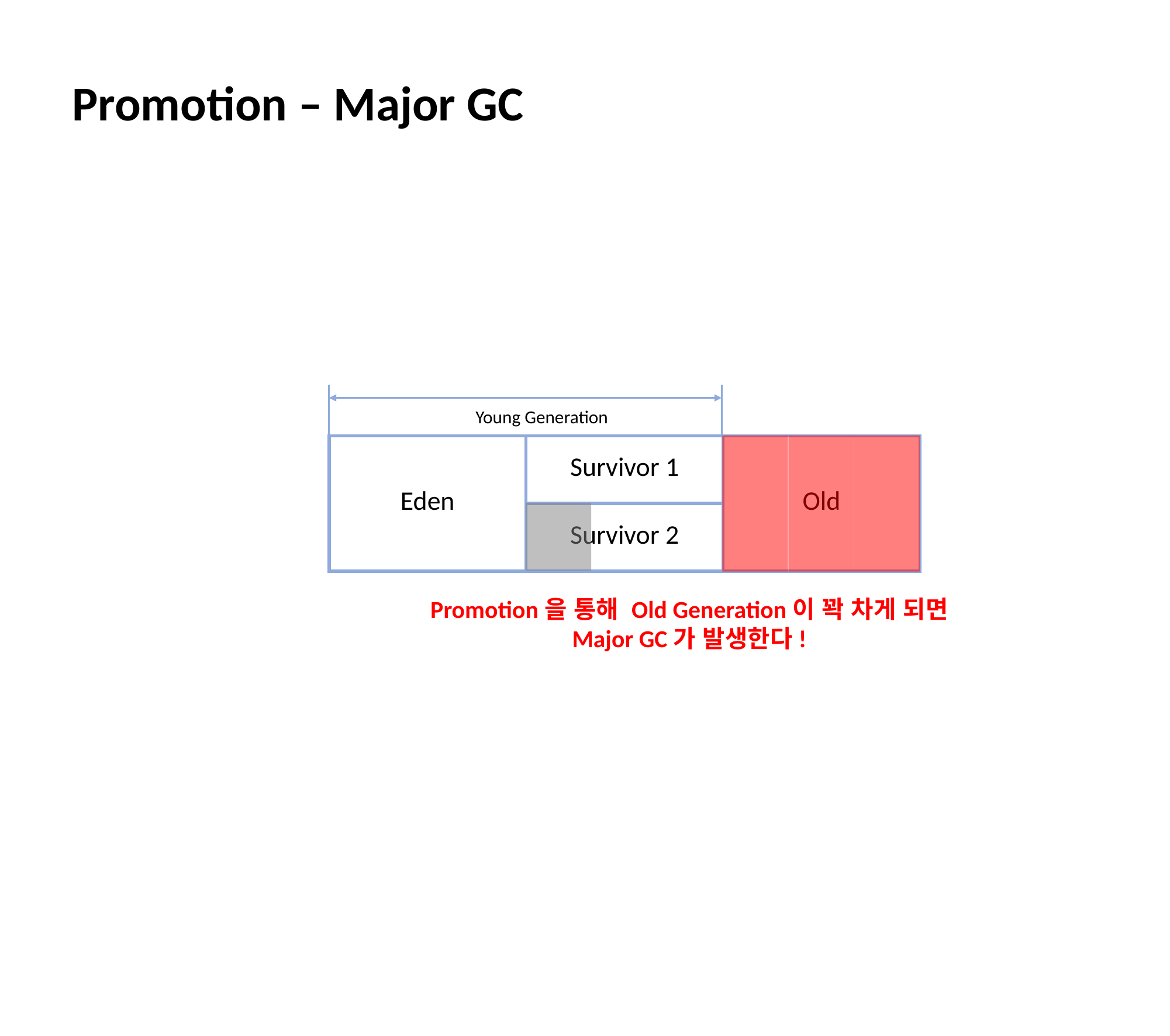

Promotion – Major GC
Young Generation

| Eden | Survivor 1 | Old |
| --- | --- | --- |
|  | Survivor 2 |  |

Promotion을 통해 Old Generation이 꽉 차게 되면
Major GC가 발생한다!